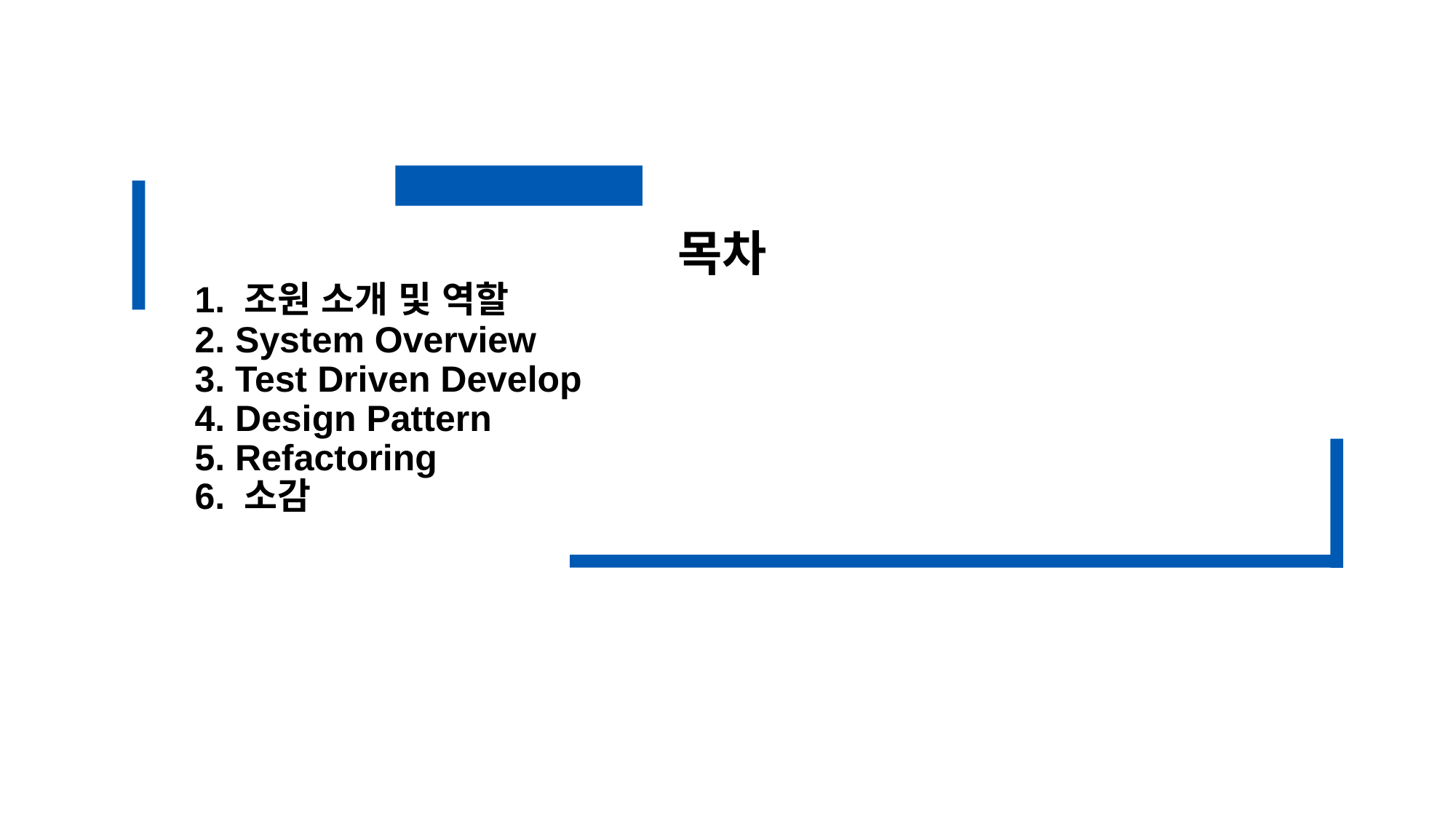

목차
1. 조원 소개 및 역할
2. System Overview
3. Test Driven Develop
4. Design Pattern
5. Refactoring
6. 소감